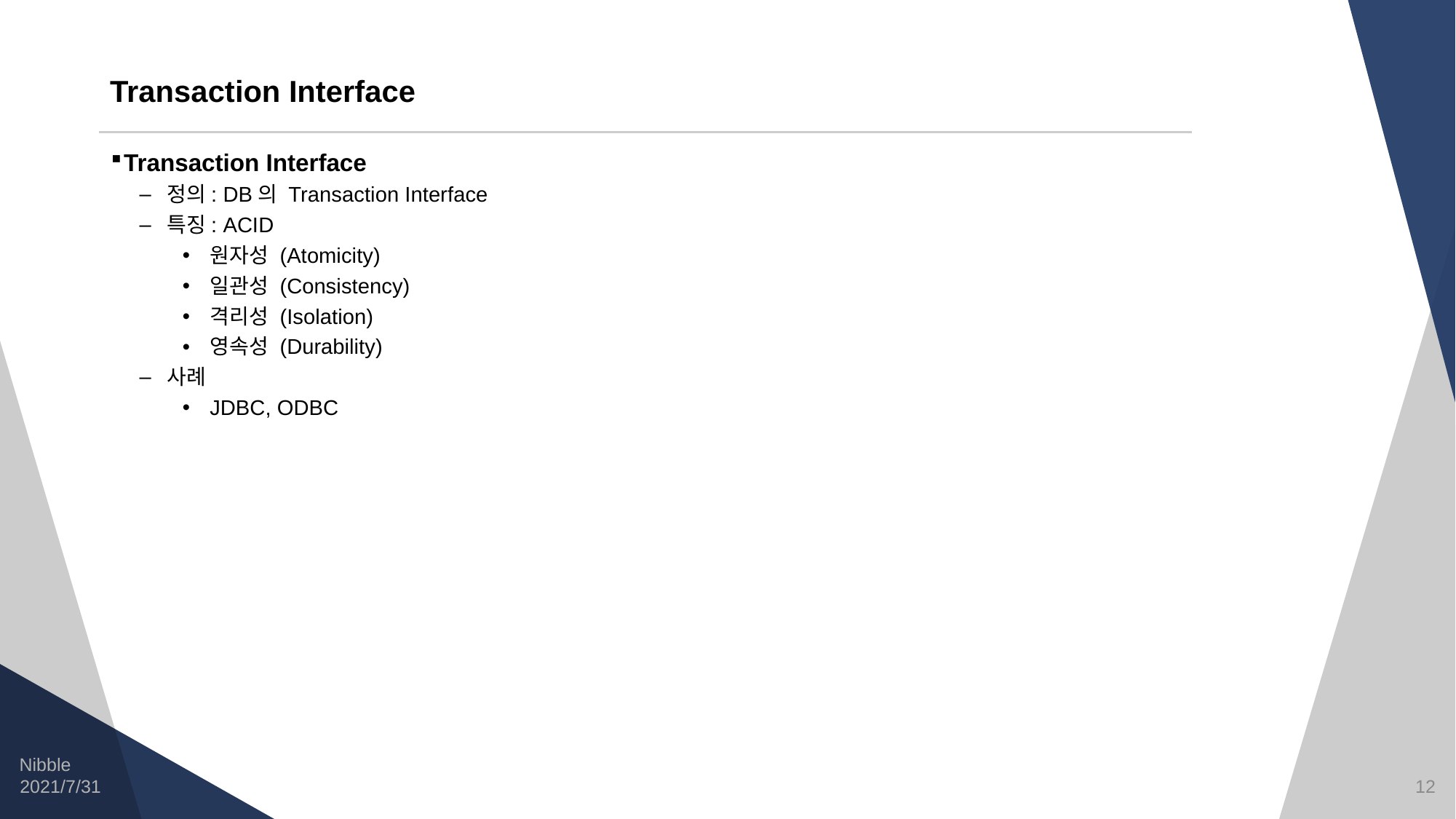

# Transaction Interface

Transaction Interface
정의: DB의 Transaction Interface
특징: ACID
원자성 (Atomicity)
일관성 (Consistency)
격리성 (Isolation)
영속성 (Durability)
사례
JDBC, ODBC
Nibble
2021/7/31
12